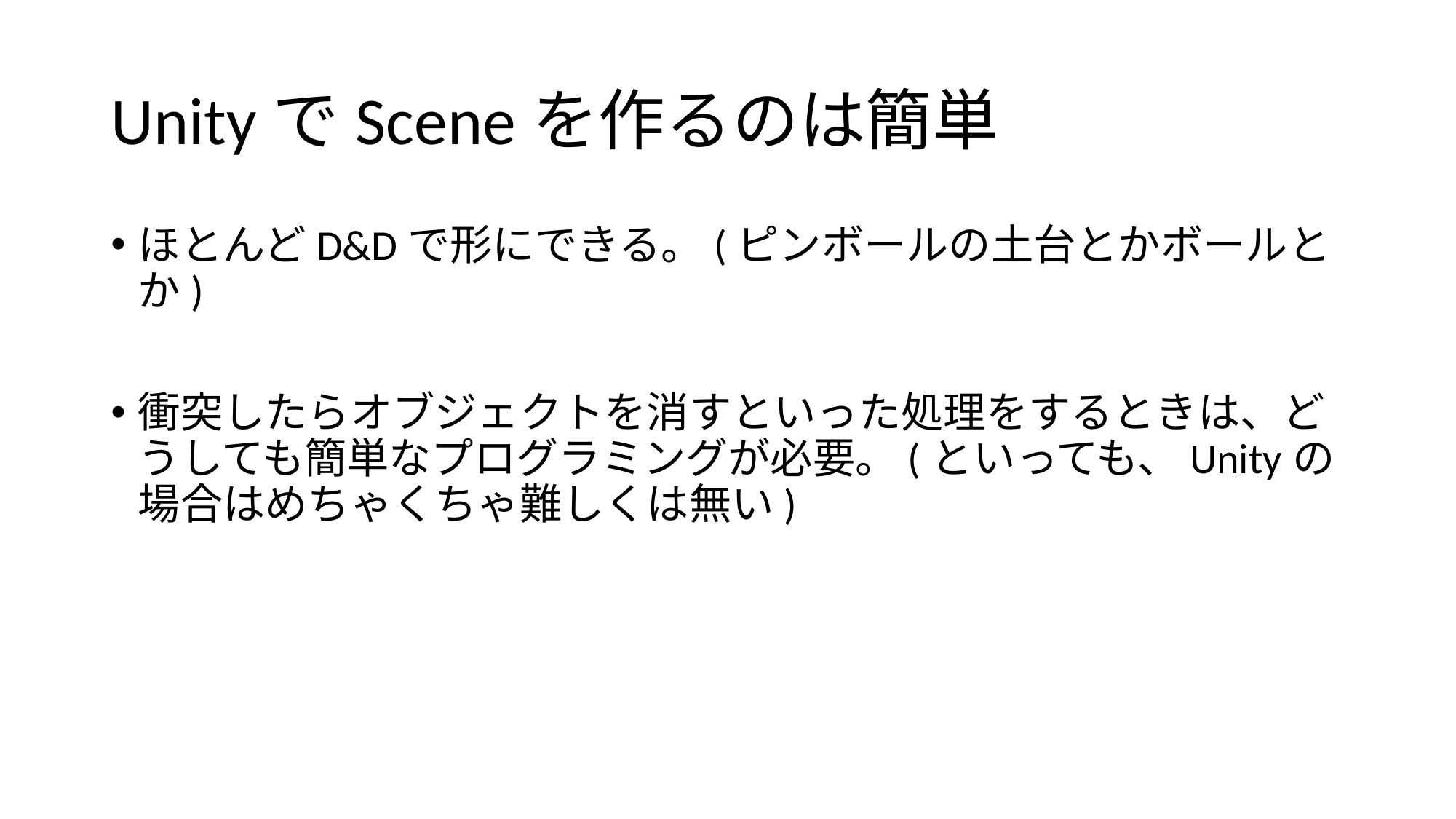

# UnityでSceneを作るのは簡単
ほとんどD&Dで形にできる。(ピンボールの土台とかボールとか)

衝突したらオブジェクトを消すといった処理をするときは、どうしても簡単なプログラミングが必要。(といっても、Unityの場合はめちゃくちゃ難しくは無い)